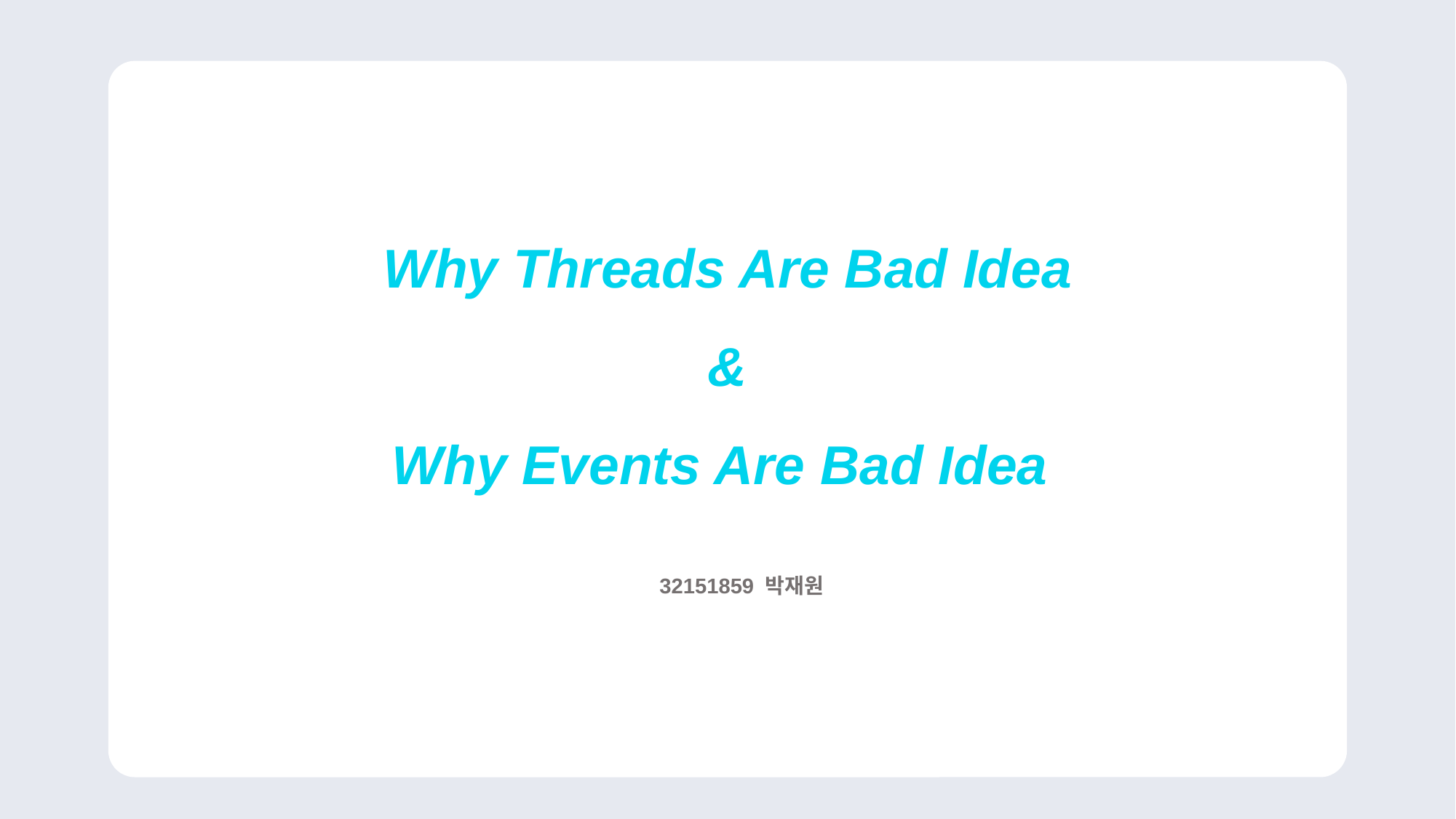

Why Threads Are Bad Idea
&
Why Events Are Bad Idea
32151859 박재원